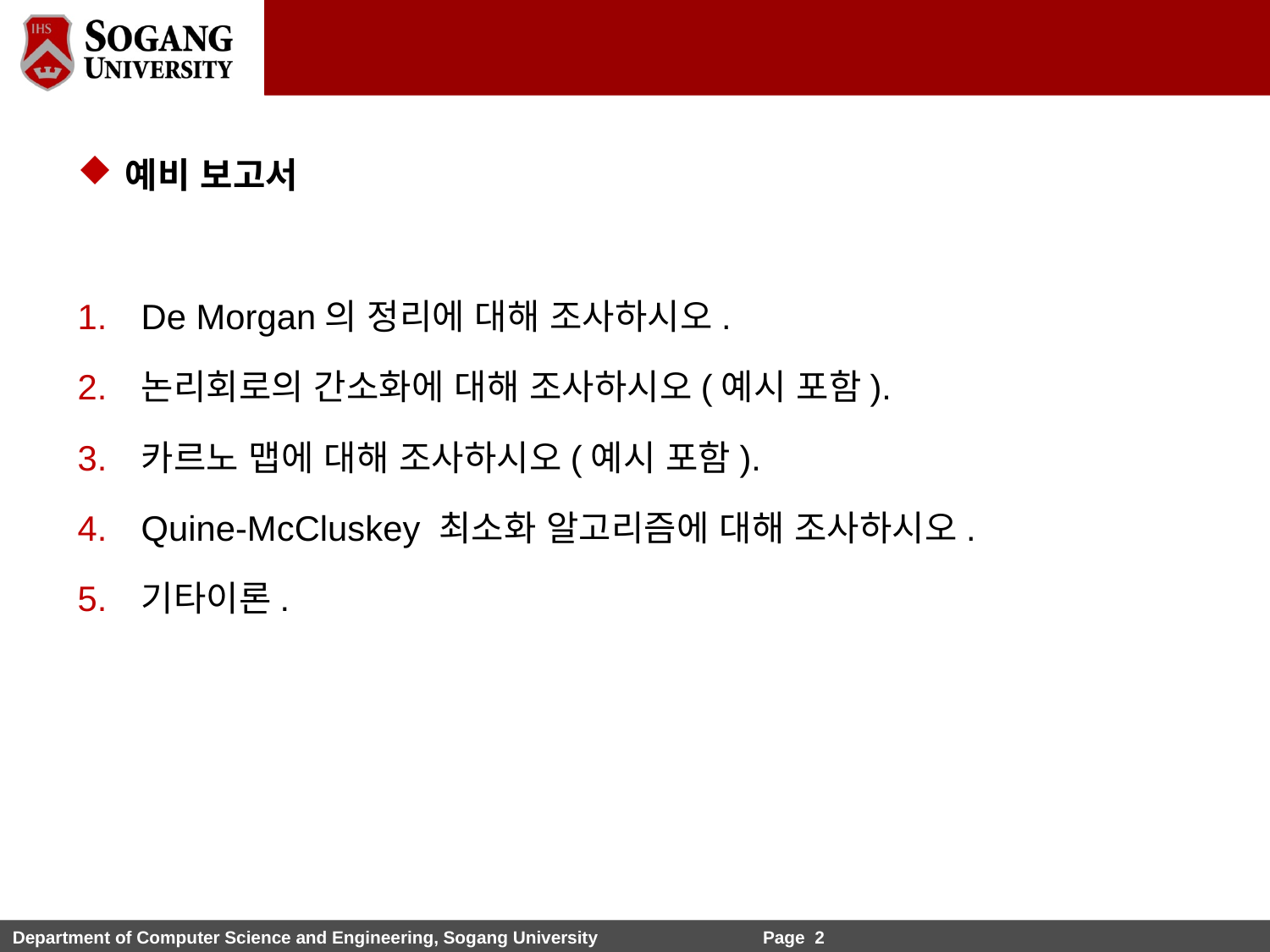

예비 보고서

De Morgan의 정리에 대해 조사하시오.
논리회로의 간소화에 대해 조사하시오(예시 포함).
카르노 맵에 대해 조사하시오(예시 포함).
Quine-McCluskey 최소화 알고리즘에 대해 조사하시오.
기타이론.